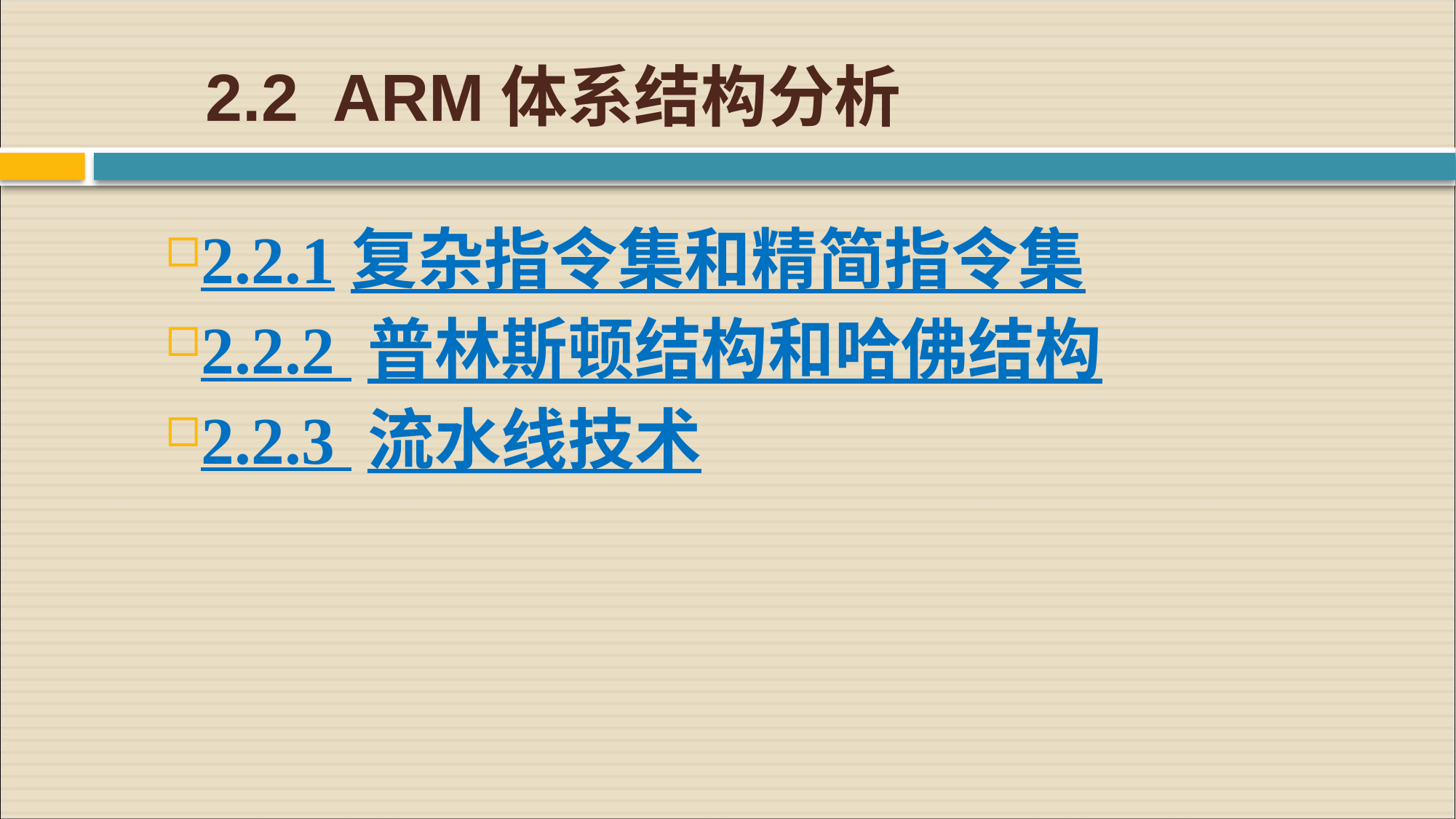

# 2.2  ARM体系结构分析
2.2.1复杂指令集和精简指令集
2.2.2 普林斯顿结构和哈佛结构
2.2.3 流水线技术